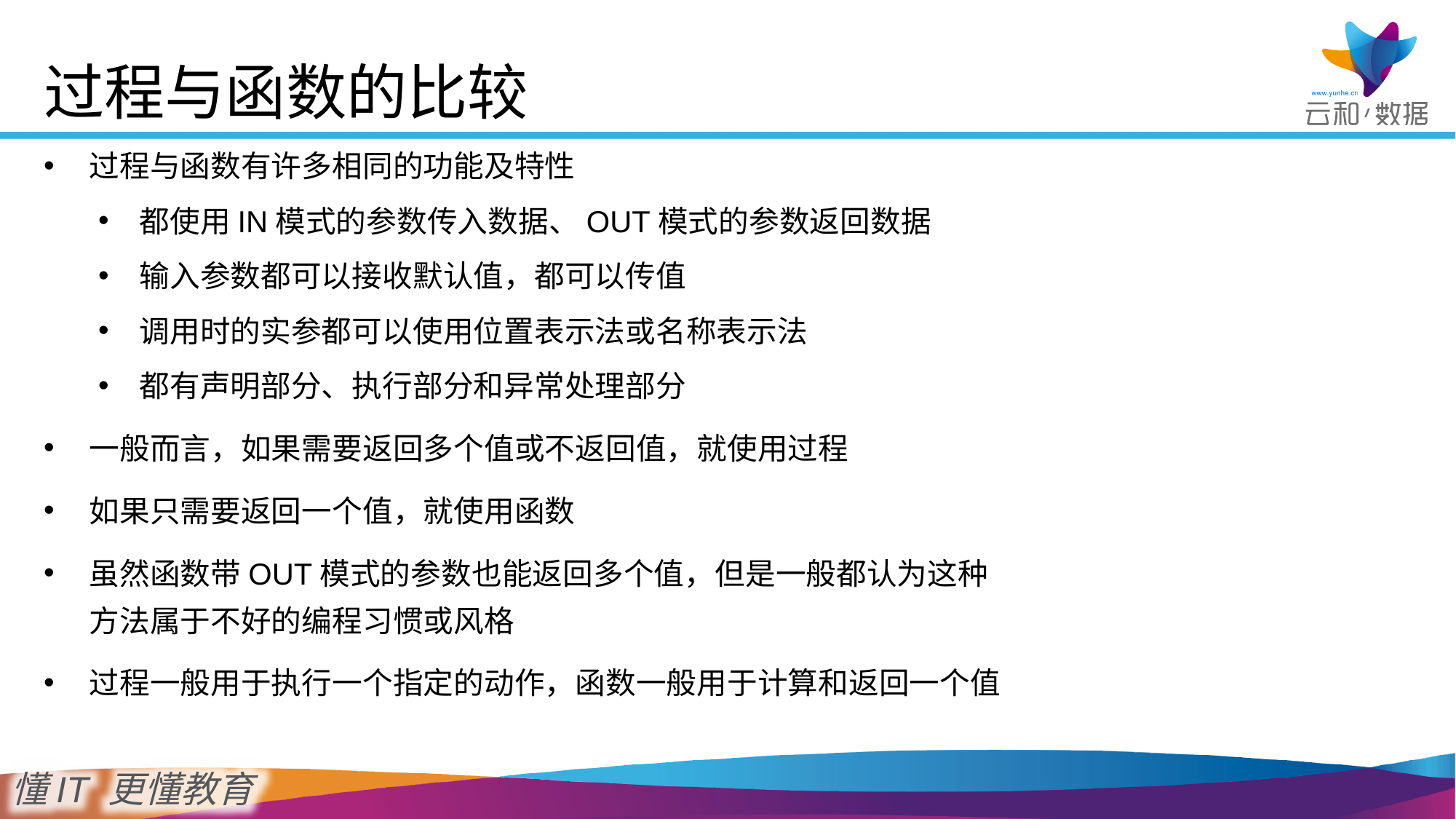

# 过程与函数的比较
过程与函数有许多相同的功能及特性
都使用IN模式的参数传入数据、OUT模式的参数返回数据
输入参数都可以接收默认值，都可以传值
调用时的实参都可以使用位置表示法或名称表示法
都有声明部分、执行部分和异常处理部分
一般而言，如果需要返回多个值或不返回值，就使用过程
如果只需要返回一个值，就使用函数
虽然函数带OUT模式的参数也能返回多个值，但是一般都认为这种方法属于不好的编程习惯或风格
过程一般用于执行一个指定的动作，函数一般用于计算和返回一个值